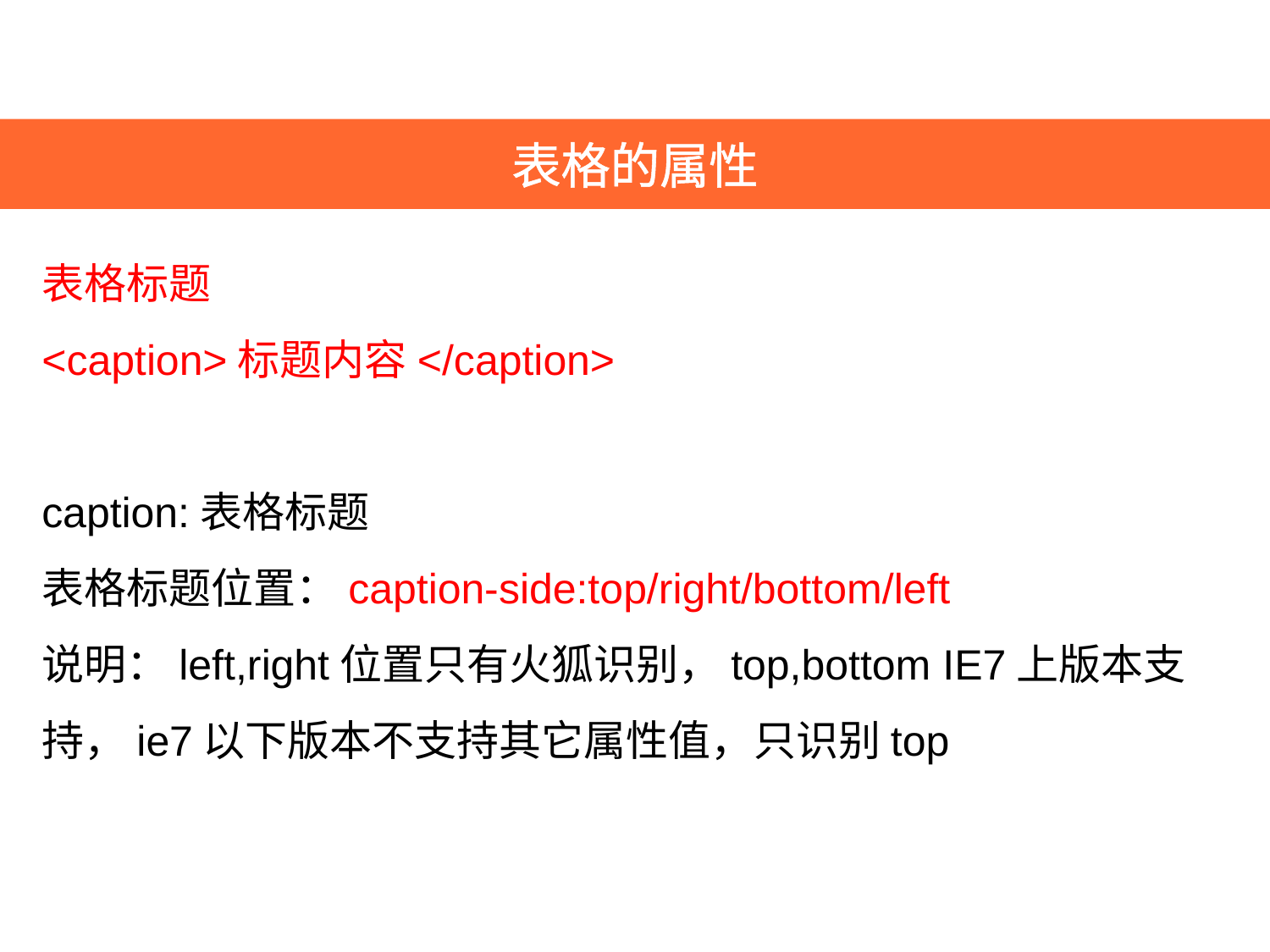

表格的属性
表格标题
<caption>标题内容</caption>

caption:表格标题
表格标题位置：caption-side:top/right/bottom/left
说明：left,right位置只有火狐识别，top,bottom IE7上版本支持，ie7以下版本不支持其它属性值，只识别top